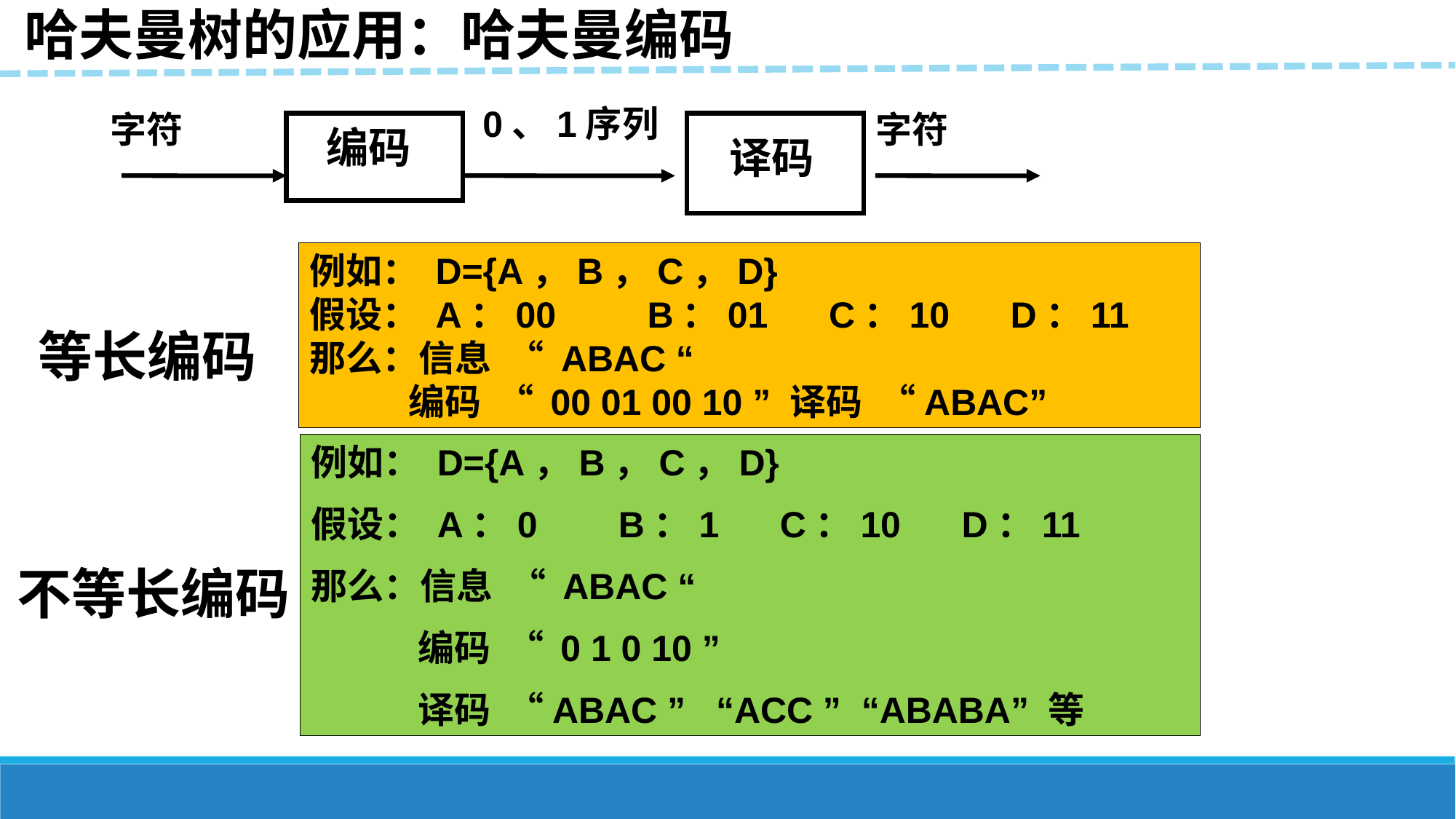

哈夫曼树的应用：哈夫曼编码
0、1序列
  字符
  字符

编码
译码

例如： D={A，B，C，D}
假设： A：00         B：01      C：10      D：11
那么：信息  “ ABAC “
           编码  “ 00 01 00 10 ” 译码  “ABAC”
等长编码
例如： D={A，B，C，D}
假设： A：0        B：1      C：10      D：11
那么：信息  “ ABAC “
            编码  “ 0 1 0 10 ”
            译码  “ABAC ”   “ACC ”  “ABABA” 等
不等长编码